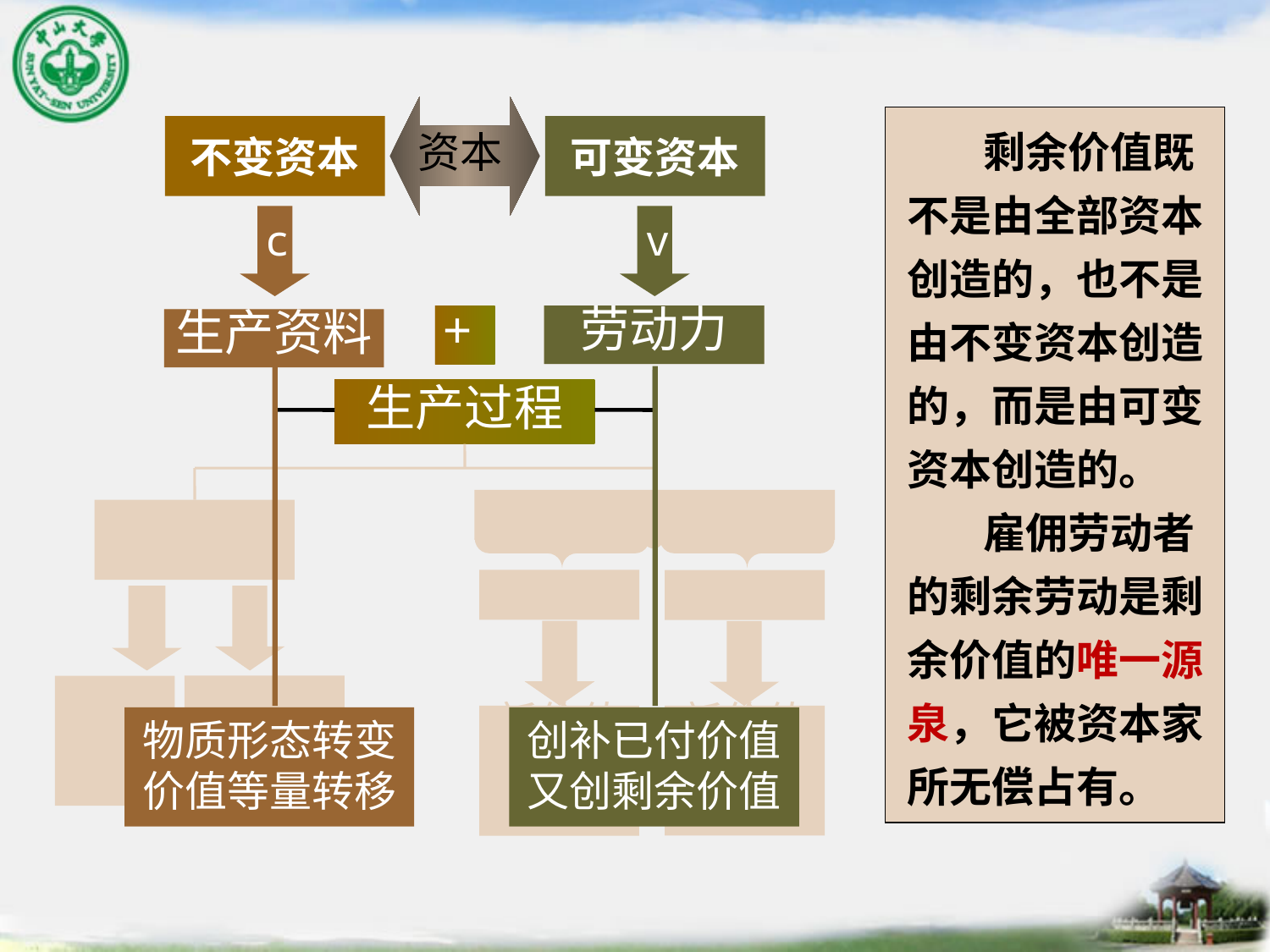

资本
       剩余价值既不是由全部资本创造的，也不是由不变资本创造的，而是由可变资本创造的。
       雇佣劳动者的剩余劳动是剩余价值的唯一源泉，它被资本家所无偿占有。
不变资本
可变资本
c
v
+
+
劳动力
劳动力
生产资料
生产资料

劳动过程
生产过程

抽 象 劳 动
具体劳动

必要劳动
剩余劳动
创
造
转移
创
造
创
造
所消耗生产资料的原有价值
使用
价值
新价值
劳动力
价值
新价值
增殖的
价值
物质形态转变
价值等量转移
创补已付价值
又创剩余价值